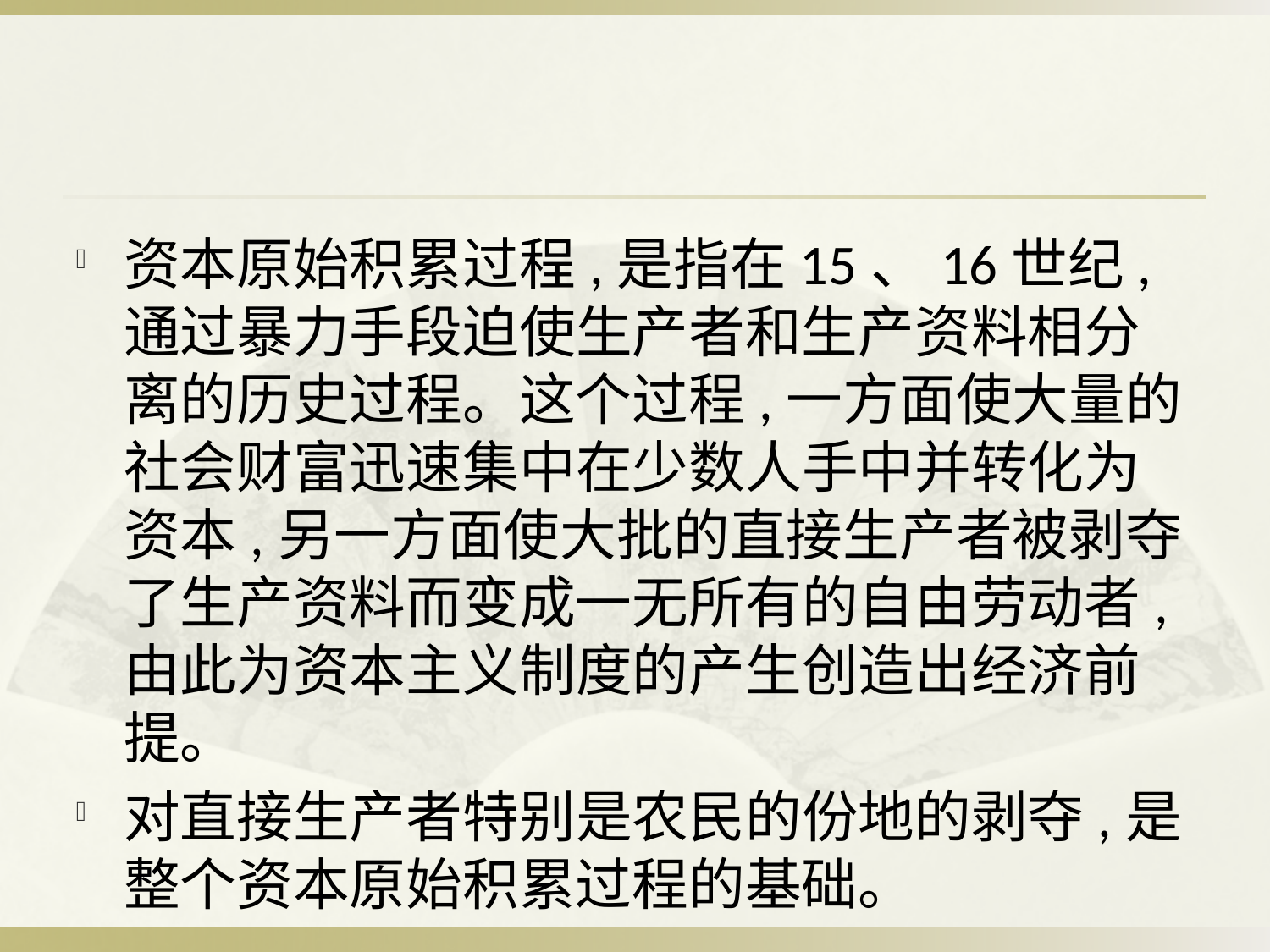

#
资本原始积累过程,是指在15、16世纪,通过暴力手段迫使生产者和生产资料相分离的历史过程。这个过程,一方面使大量的社会财富迅速集中在少数人手中并转化为资本,另一方面使大批的直接生产者被剥夺了生产资料而变成一无所有的自由劳动者,由此为资本主义制度的产生创造出经济前提。
对直接生产者特别是农民的份地的剥夺,是整个资本原始积累过程的基础。